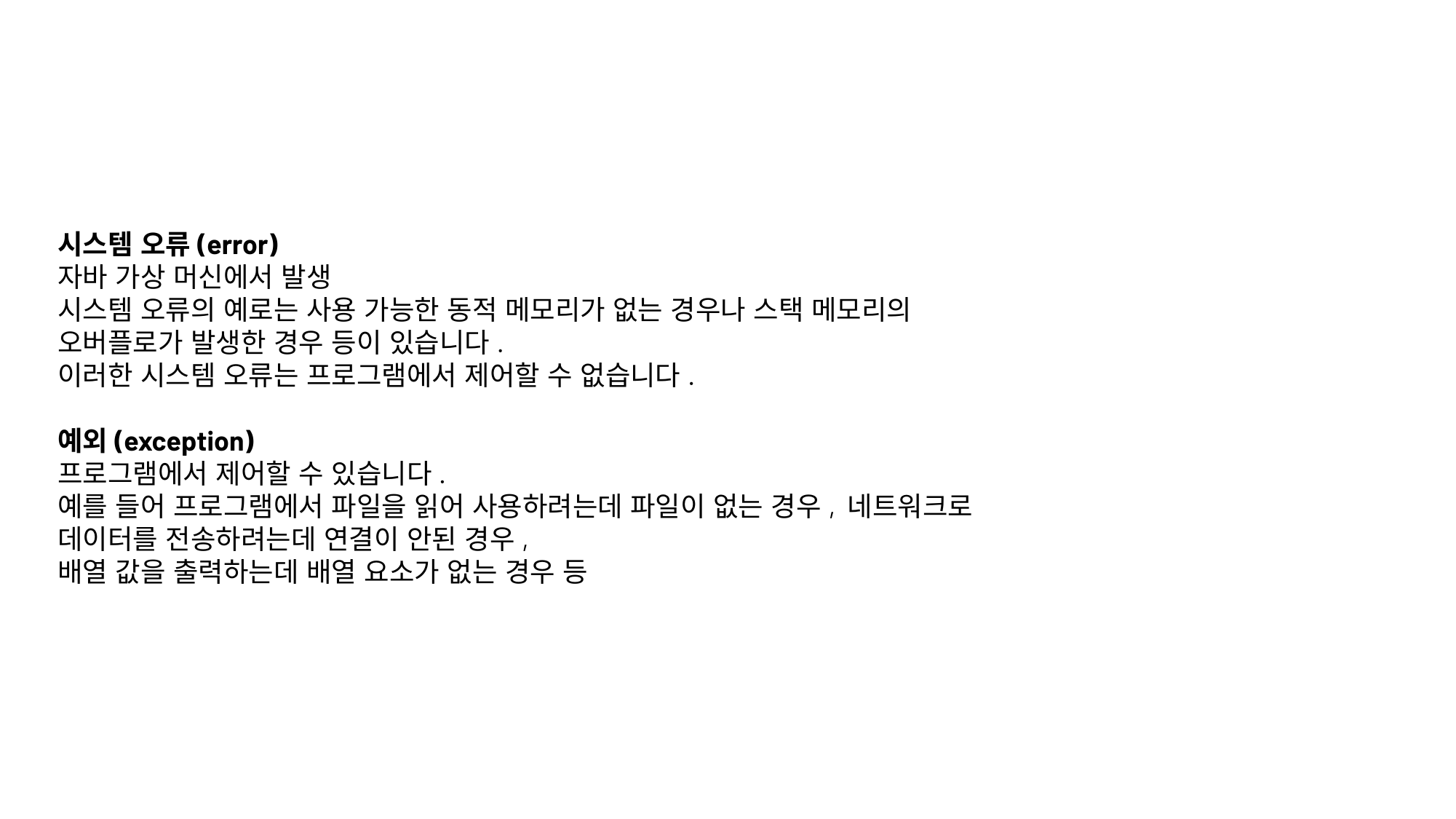

시스템 오류(error)
자바 가상 머신에서 발생
시스템 오류의 예로는 사용 가능한 동적 메모리가 없는 경우나 스택 메모리의 오버플로가 발생한 경우 등이 있습니다.
이러한 시스템 오류는 프로그램에서 제어할 수 없습니다.

예외(exception)
프로그램에서 제어할 수 있습니다.
예를 들어 프로그램에서 파일을 읽어 사용하려는데 파일이 없는 경우, 네트워크로 데이터를 전송하려는데 연결이 안된 경우,
배열 값을 출력하는데 배열 요소가 없는 경우 등